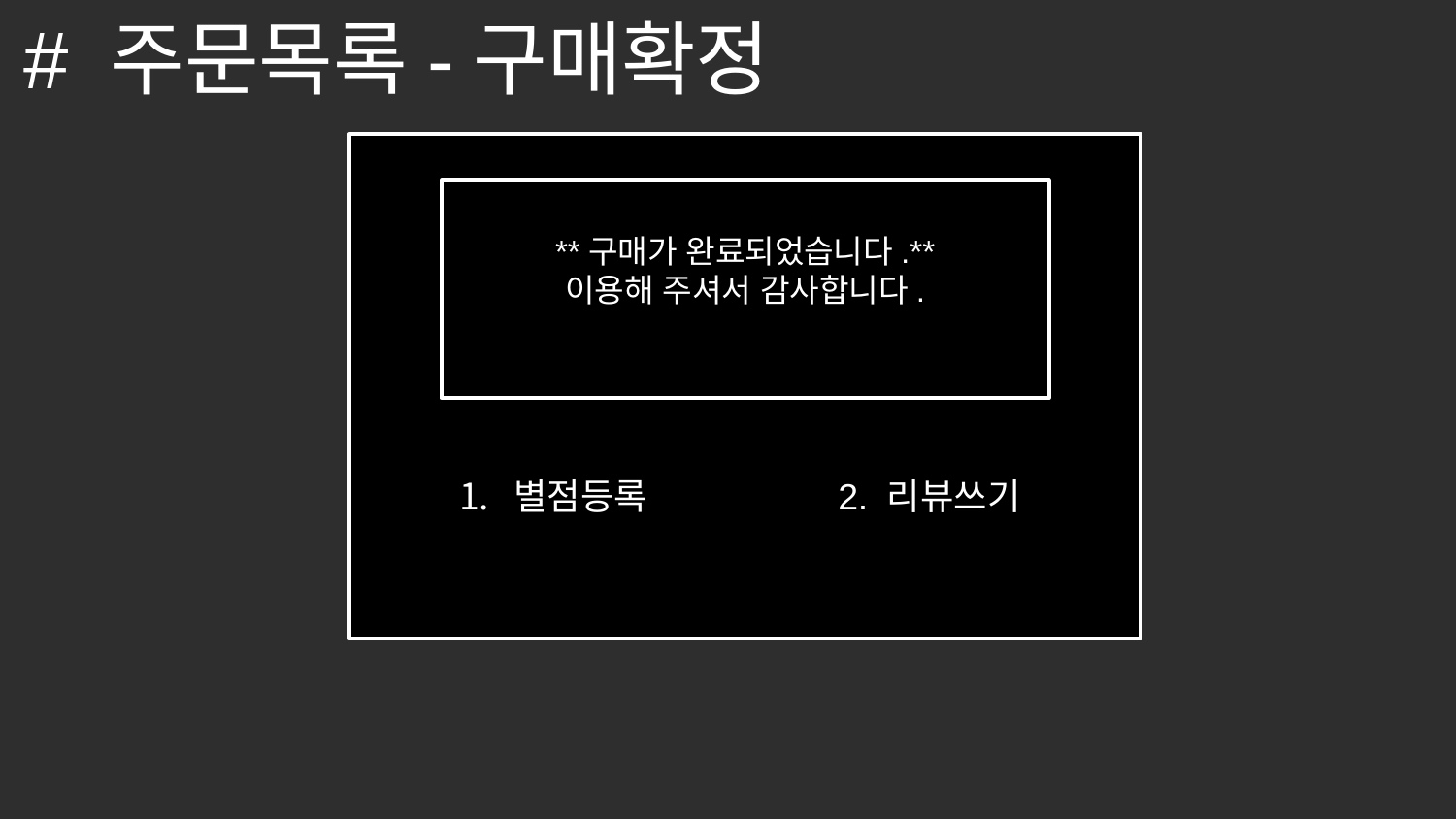

# 주문목록-구매확정

**구매가 완료되었습니다.**
이용해 주셔서 감사합니다.

별점등록
2. 리뷰쓰기